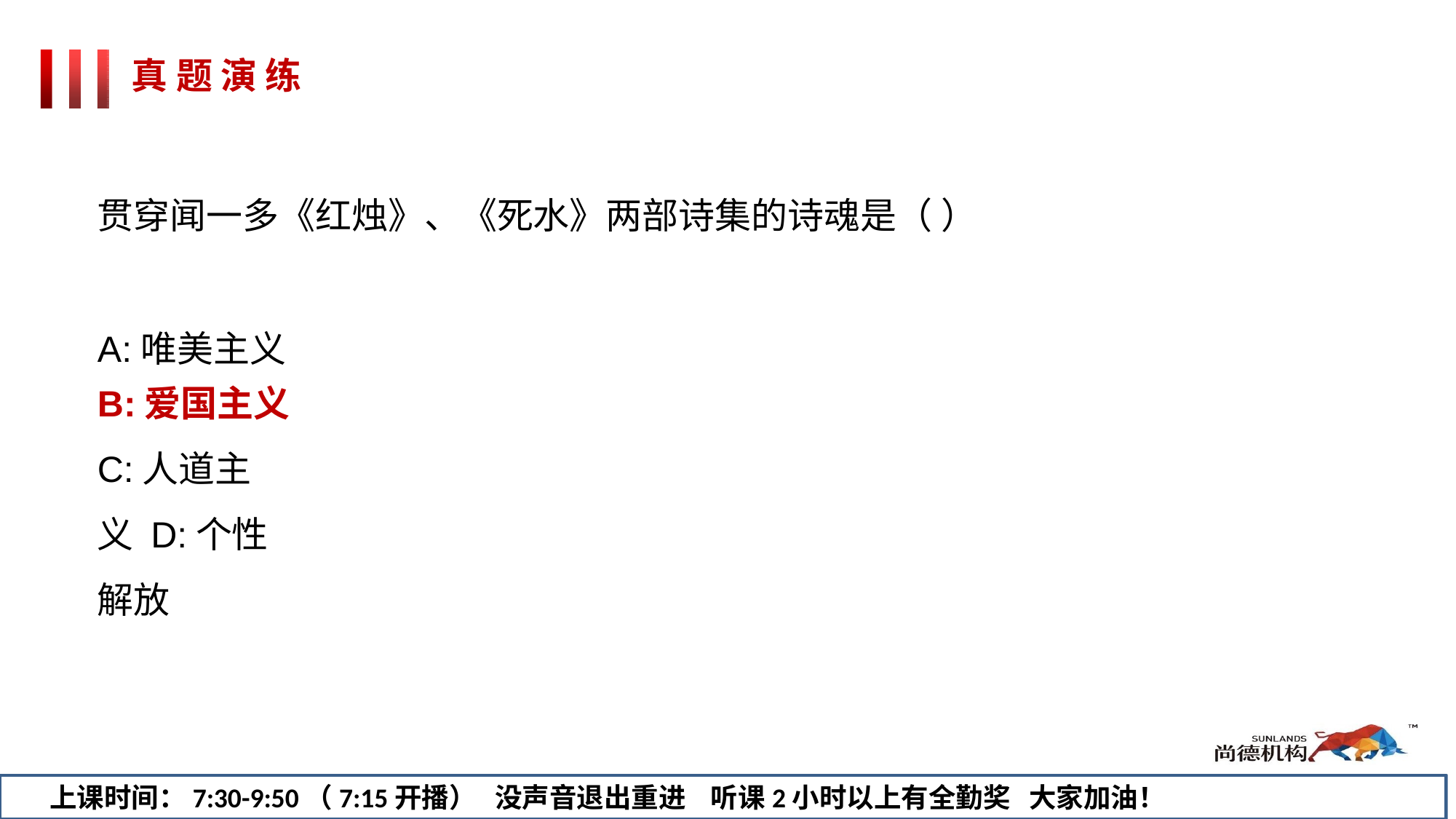

# 真 题 演 练
贯穿闻一多《红烛》、《死水》两部诗集的诗魂是（ ）

A:唯美主义
B:爱国主义
C:人道主义 D:个性解放